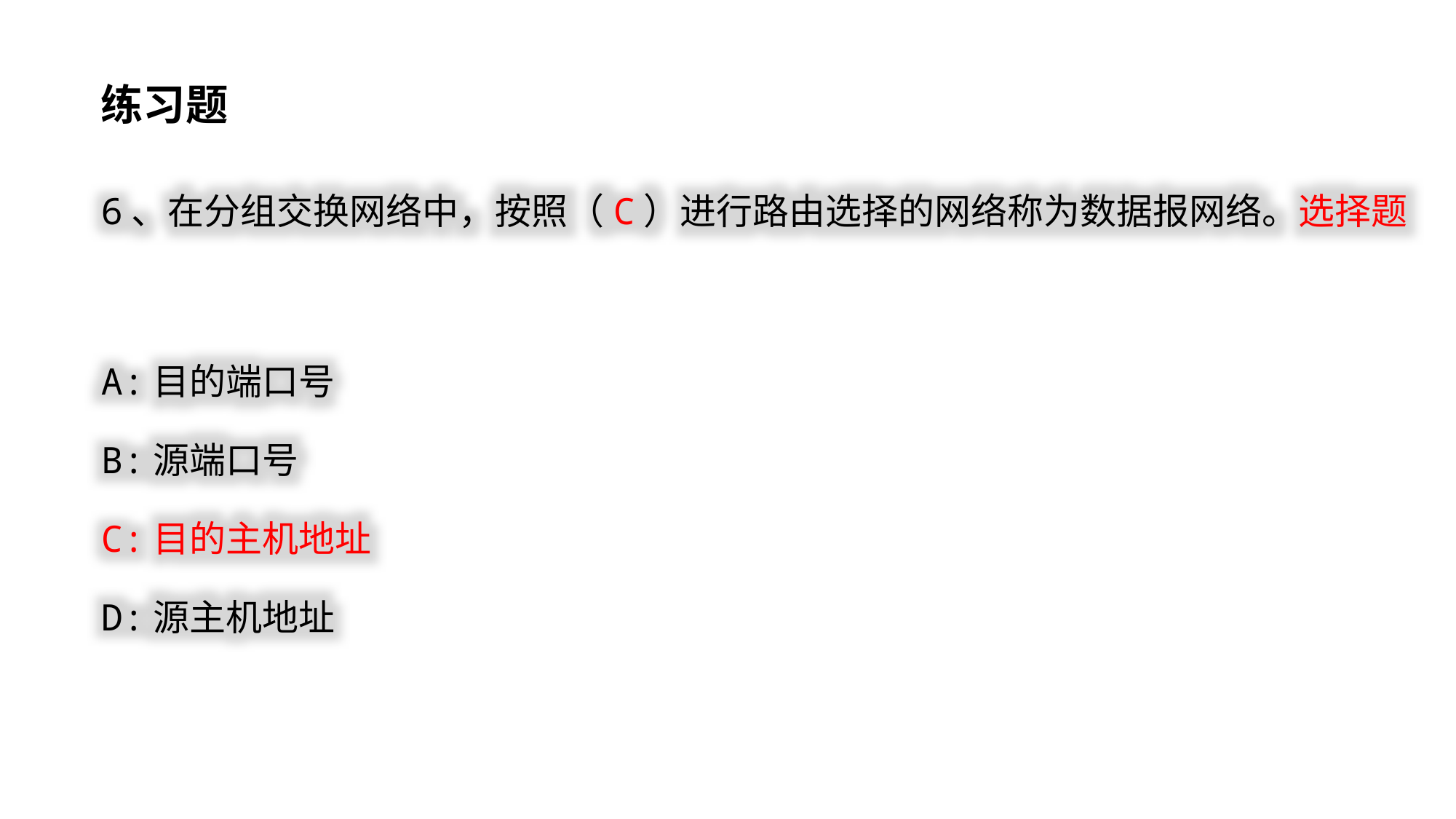

练习题
6、在分组交换网络中，按照（C）进行路由选择的网络称为数据报网络。选择题

A:目的端口号

B:源端口号

C:目的主机地址

D:源主机地址